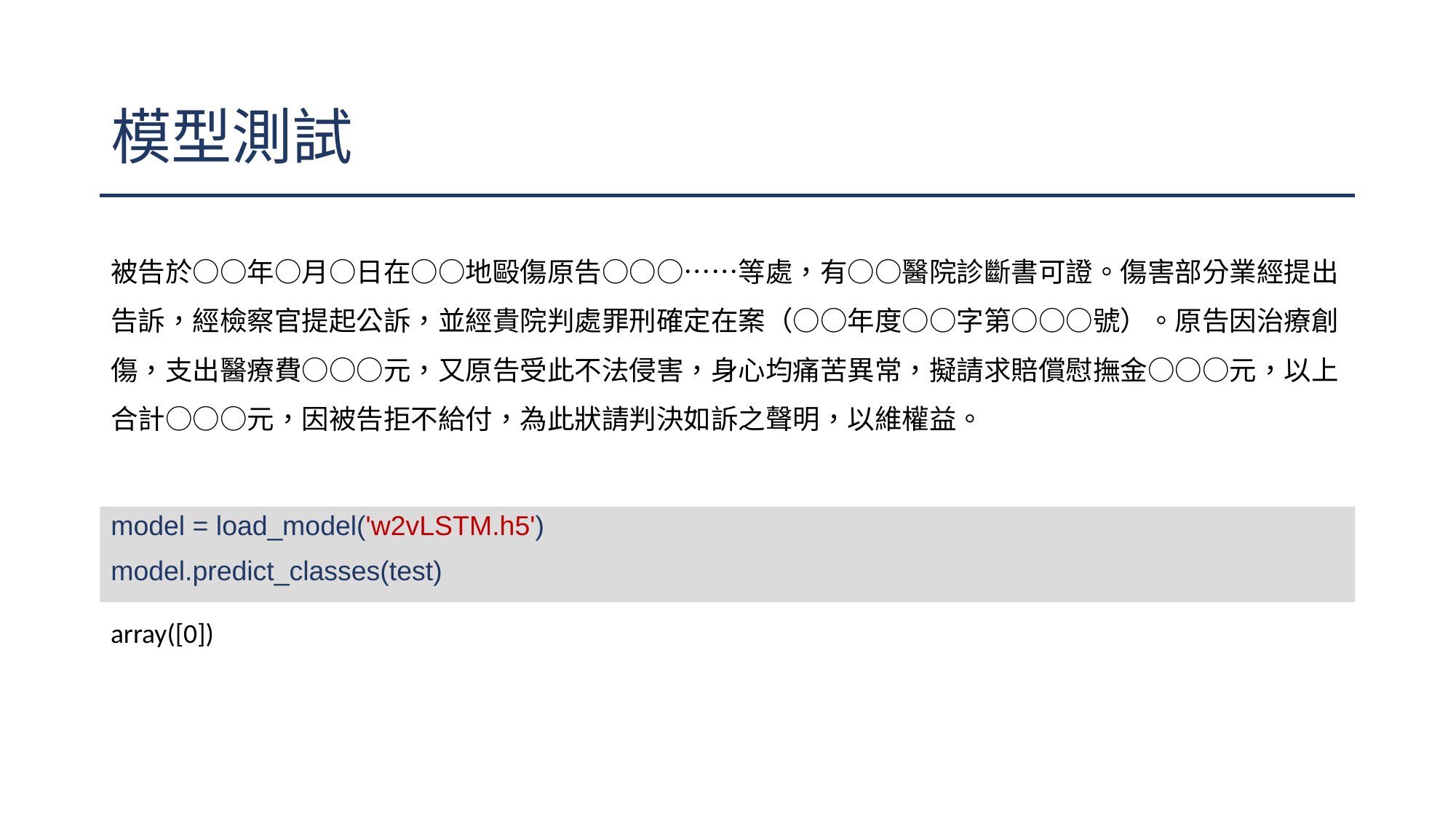

# 模型測試
被告於○○年○月○日在○○地毆傷原告○○○……等處，有○○醫院診斷書可證。傷害部分業經提出告訴，經檢察官提起公訴，並經貴院判處罪刑確定在案（○○年度○○字第○○○號）。原告因治療創傷，支出醫療費○○○元，又原告受此不法侵害，身心均痛苦異常，擬請求賠償慰撫金○○○元，以上合計○○○元，因被告拒不給付，為此狀請判決如訴之聲明，以維權益。
model = load_model('w2vLSTM.h5')
model.predict_classes(test)
array([0])